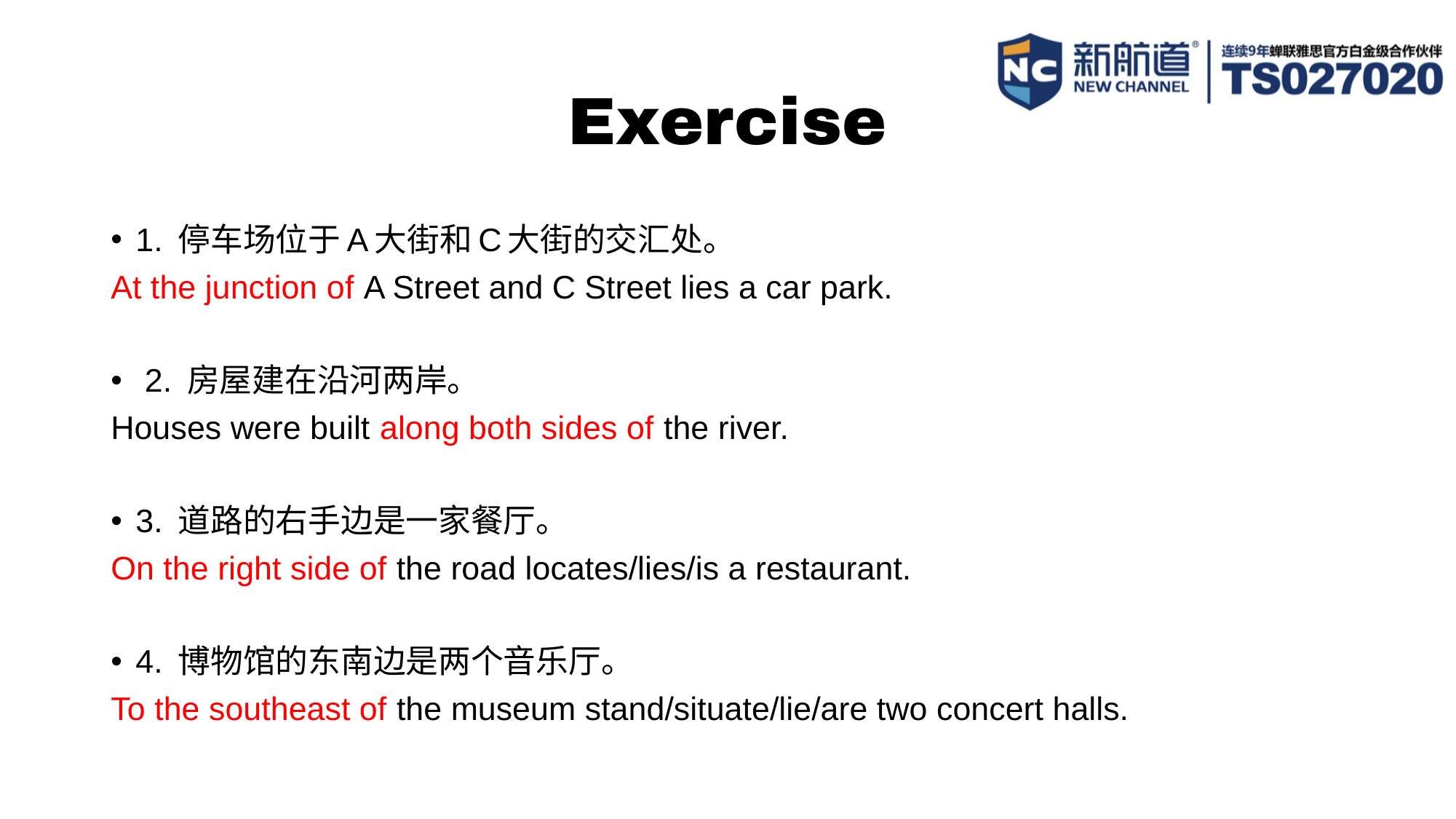

# Exercise
1. 停车场位于A大街和C大街的交汇处。
At the junction of A Street and C Street lies a car park.

 2. 房屋建在沿河两岸。
Houses were built along both sides of the river.

3. 道路的右手边是一家餐厅。
On the right side of the road locates/lies/is a restaurant.

4. 博物馆的东南边是两个音乐厅。
To the southeast of the museum stand/situate/lie/are two concert halls.